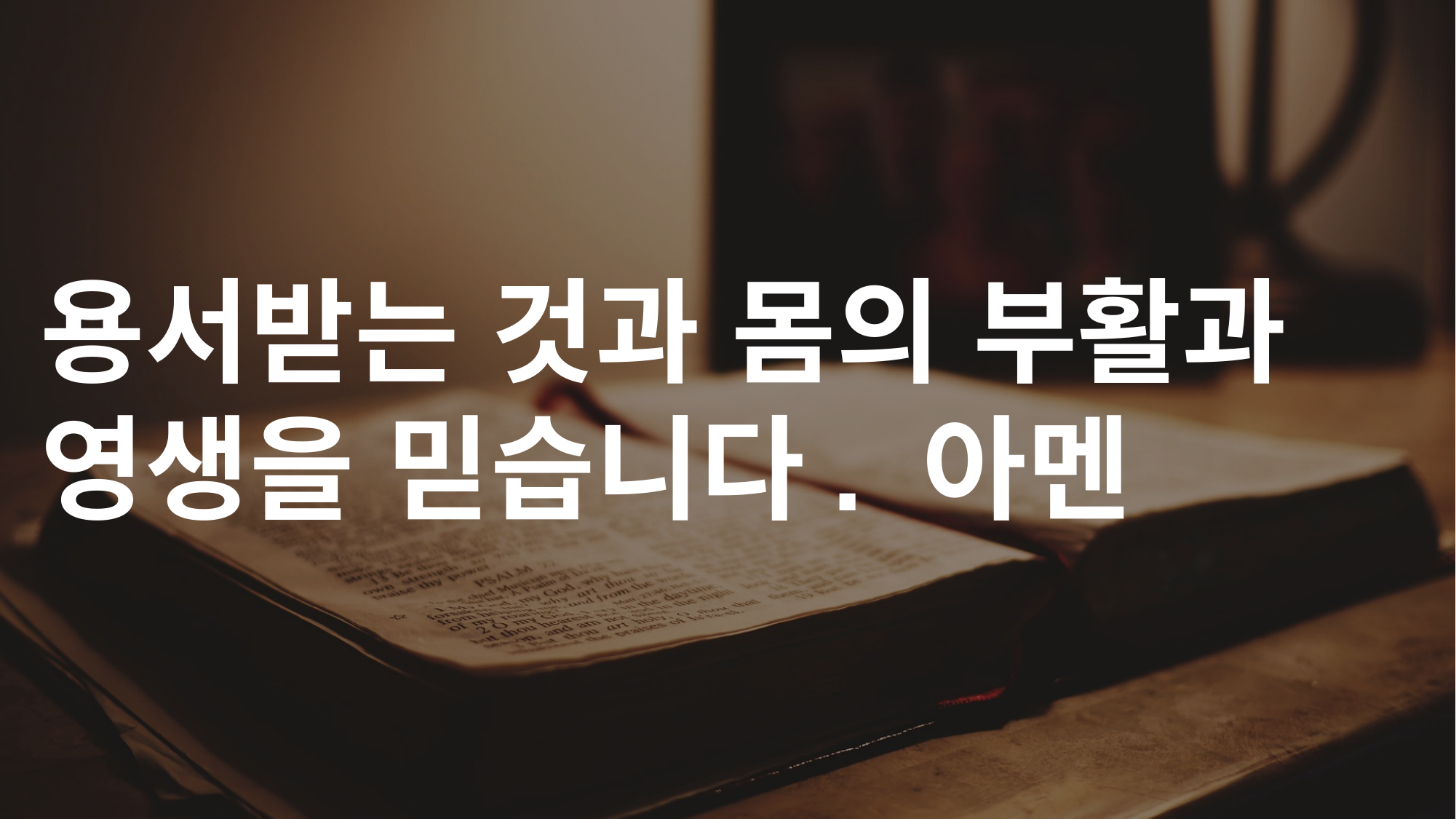

용서받는 것과 몸의 부활과 영생을 믿습니다. 아멘